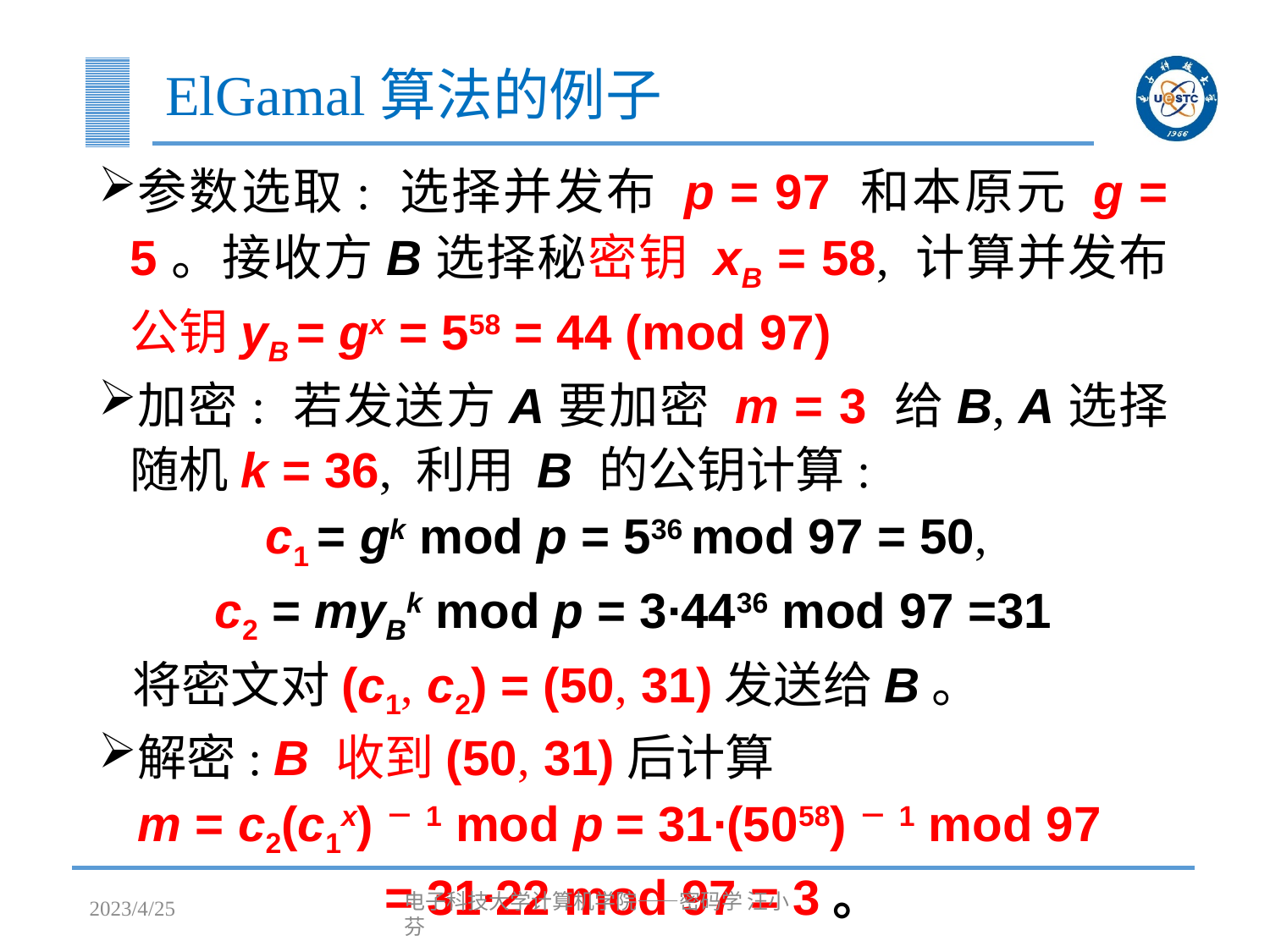

# ElGamal算法的例子
参数选取: 选择并发布 p = 97 和本原元 g = 5。接收方B选择秘密钥 xB = 58, 计算并发布公钥yB = gx = 558 = 44 (mod 97)
加密: 若发送方A要加密 m = 3 给B, A选择随机k = 36, 利用 B 的公钥计算:
c1 = gk mod p = 536 mod 97 = 50,
c2 = myBk mod p = 3∙4436 mod 97 =31
  将密文对(c1, c2) = (50, 31)发送给B。
解密: B 收到(50, 31)后计算
m = c2(c1x)－1 mod p = 31∙(5058)－1 mod 97
= 31∙22 mod 97 = 3。
2023/4/25
电子科技大学计算机学院——密码学 汪小芬